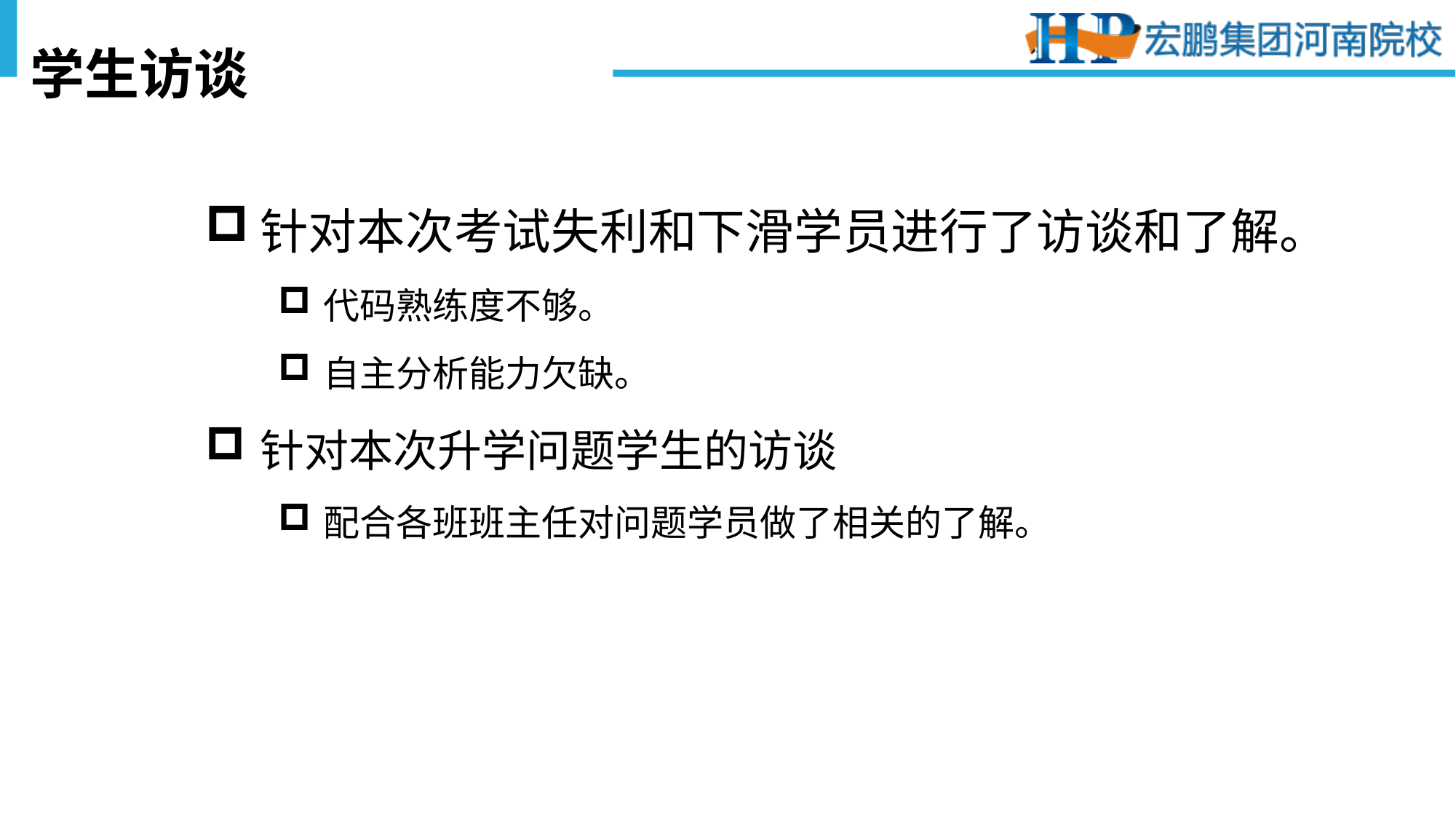

学生访谈
针对本次考试失利和下滑学员进行了访谈和了解。
代码熟练度不够。
自主分析能力欠缺。
针对本次升学问题学生的访谈
配合各班班主任对问题学员做了相关的了解。